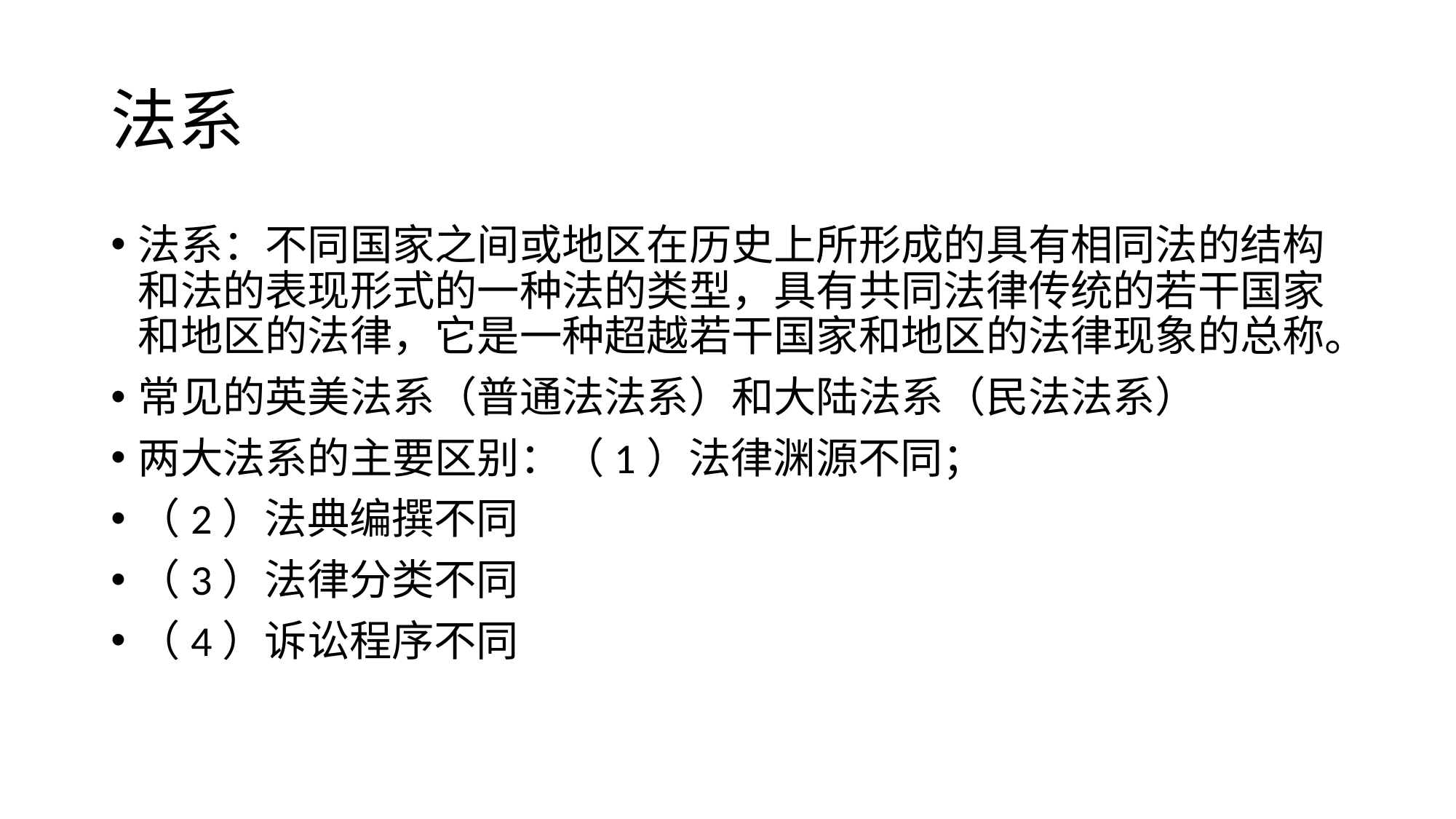

# 法系
法系：不同国家之间或地区在历史上所形成的具有相同法的结构和法的表现形式的一种法的类型，具有共同法律传统的若干国家和地区的法律，它是一种超越若干国家和地区的法律现象的总称。
常见的英美法系（普通法法系）和大陆法系（民法法系）
两大法系的主要区别：（1）法律渊源不同；
（2）法典编撰不同
（3）法律分类不同
（4）诉讼程序不同